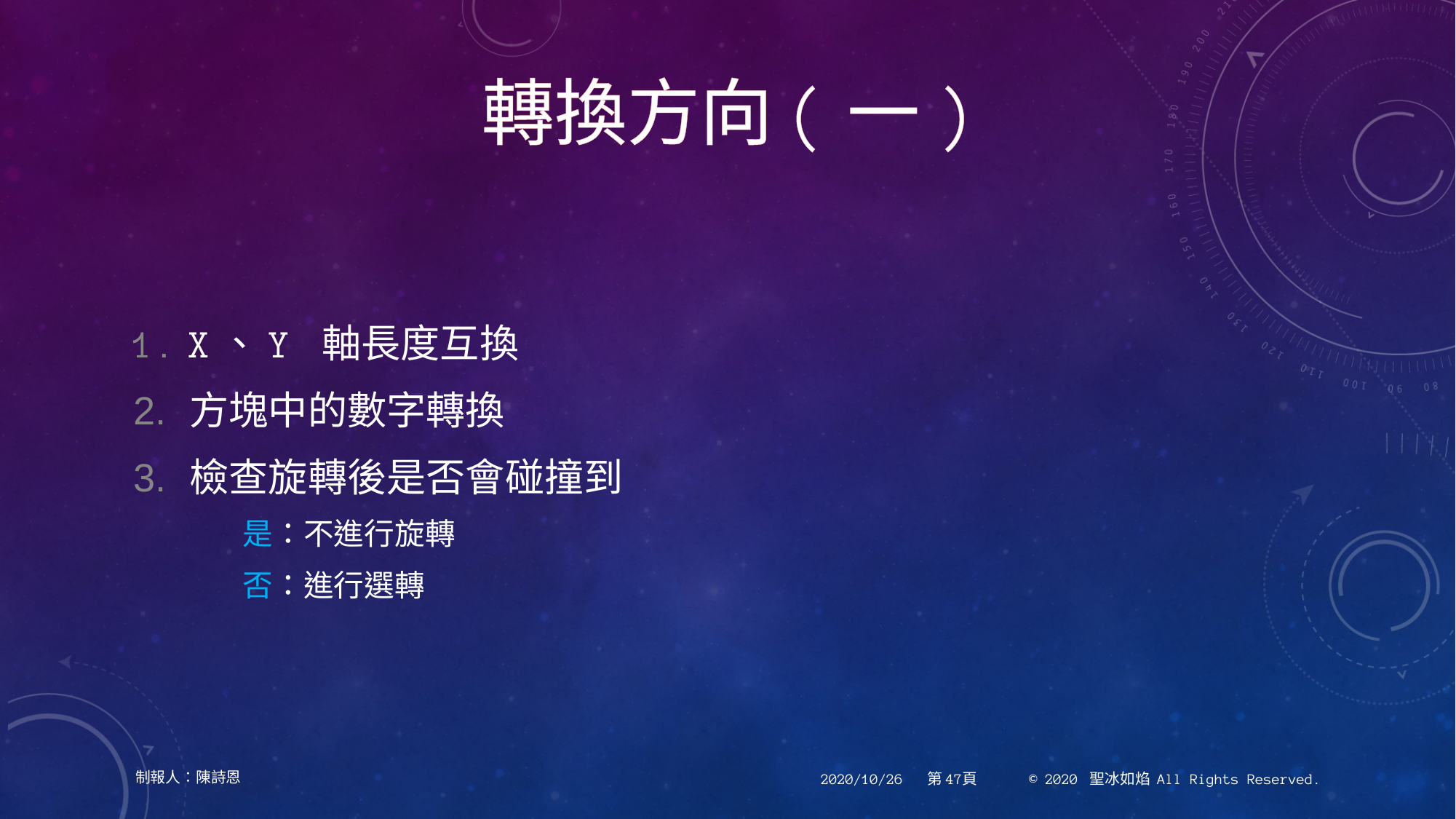

# 轉換方向(一)
X、Y 軸長度互換
方塊中的數字轉換
檢查旋轉後是否會碰撞到
是：不進行旋轉
否：進行選轉
第47頁
制報人：陳詩恩
2020/10/26